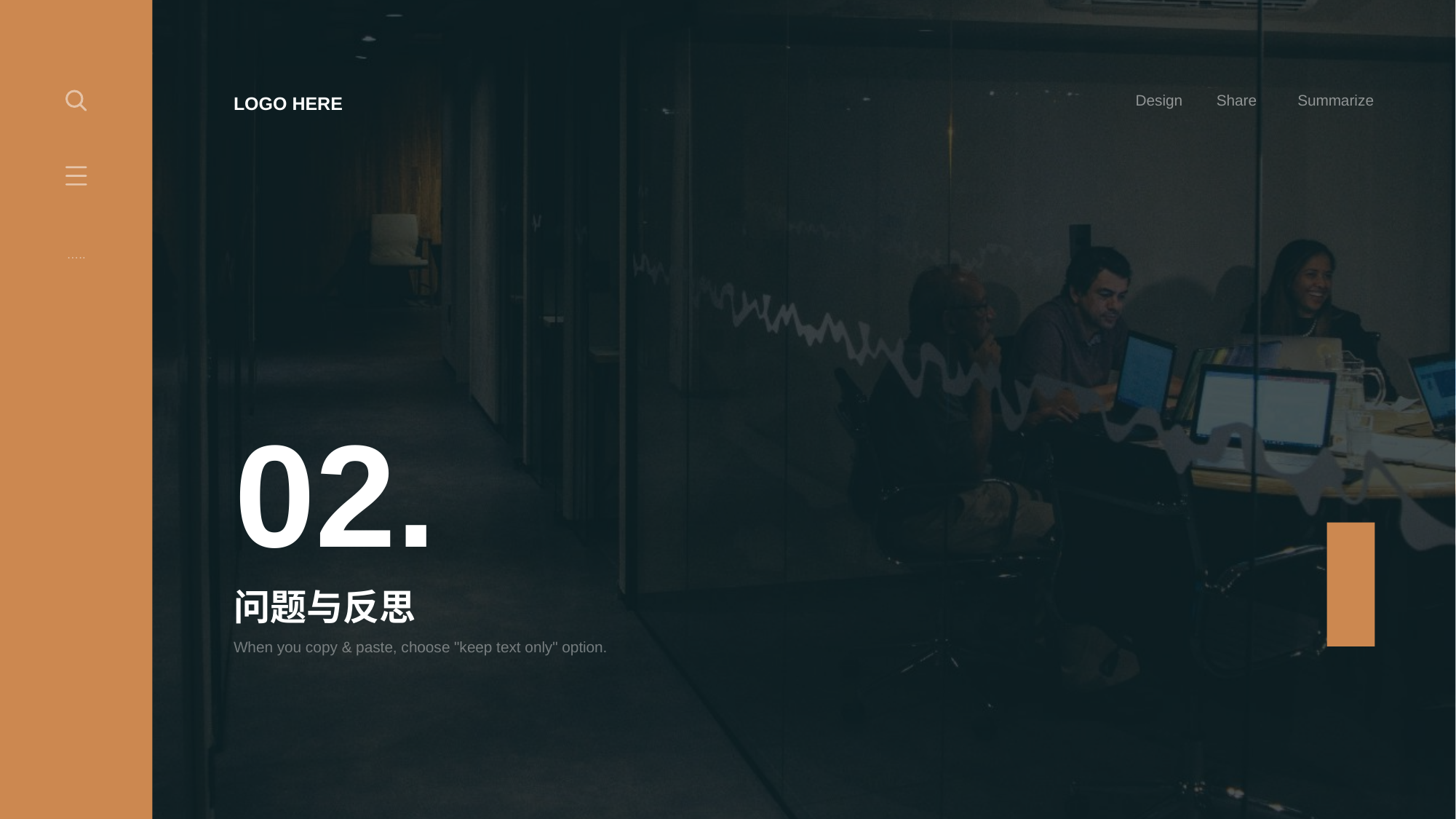

Design
Share
Summarize
LOGO HERE

…..
02.

# 问题与反思
When you copy & paste, choose "keep text only" option.